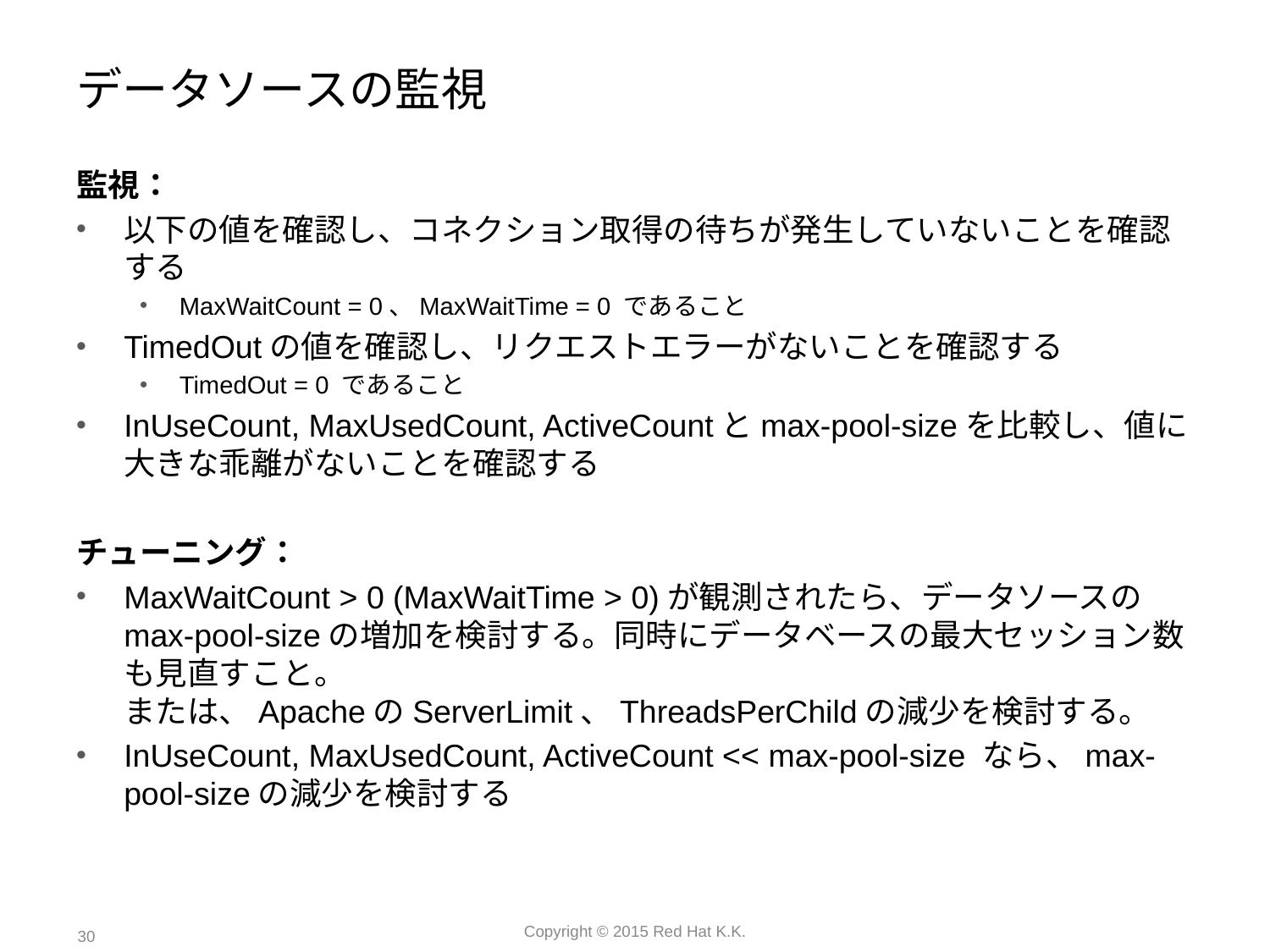

# データソースの監視
監視：
以下の値を確認し、コネクション取得の待ちが発生していないことを確認する
MaxWaitCount = 0、MaxWaitTime = 0 であること
TimedOutの値を確認し、リクエストエラーがないことを確認する
TimedOut = 0 であること
InUseCount, MaxUsedCount, ActiveCountとmax-pool-sizeを比較し、値に大きな乖離がないことを確認する

チューニング：
MaxWaitCount > 0 (MaxWaitTime > 0)が観測されたら、データソースのmax-pool-sizeの増加を検討する。同時にデータベースの最大セッション数も見直すこと。
または、ApacheのServerLimit、ThreadsPerChildの減少を検討する。
InUseCount, MaxUsedCount, ActiveCount << max-pool-size なら、max-pool-sizeの減少を検討する

30
Copyright © 2015 Red Hat K.K.